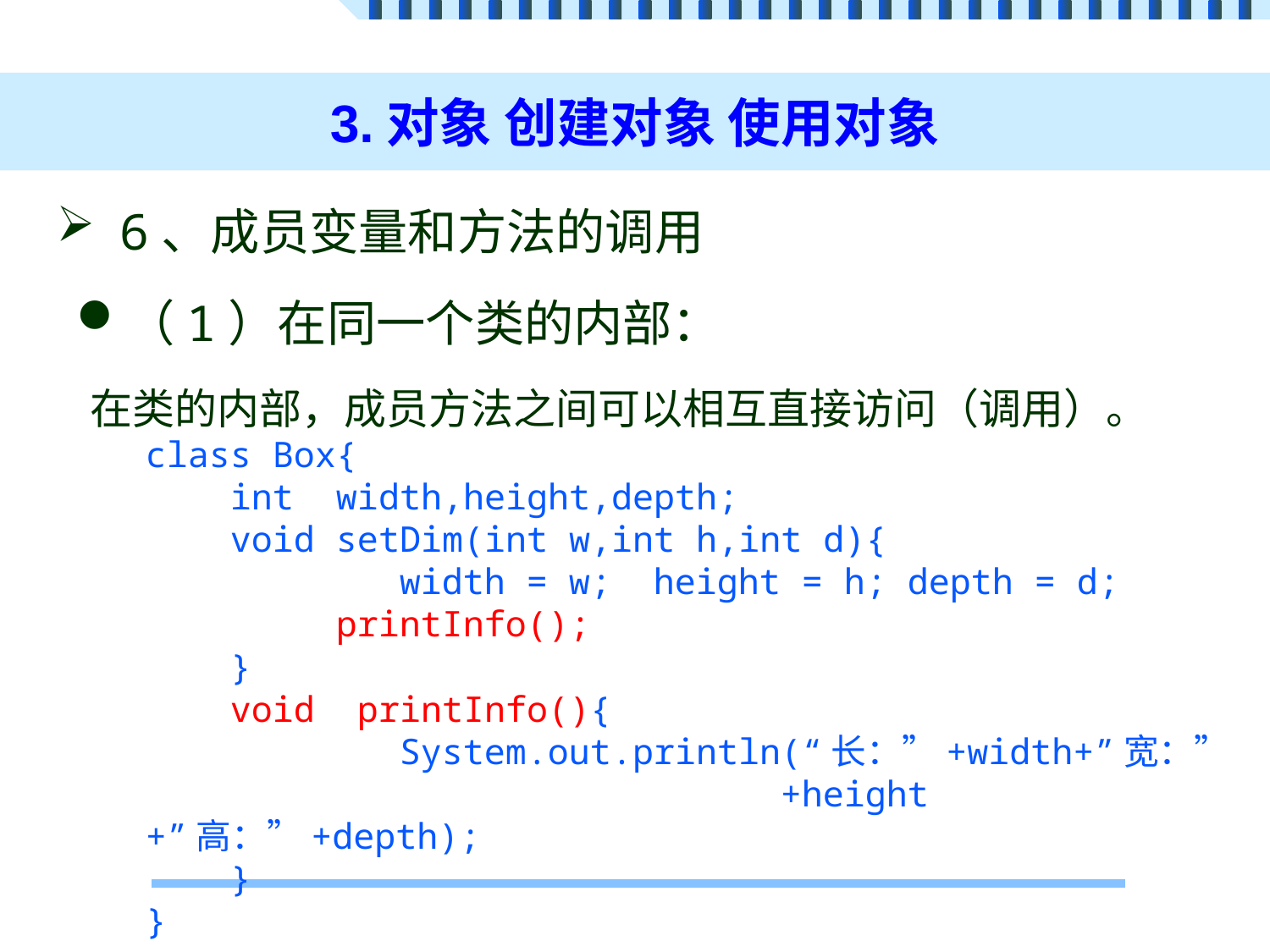

# 3.对象 创建对象 使用对象
6、成员变量和方法的调用
（1）在同一个类的内部：
在类的内部，成员方法之间可以相互直接访问（调用）。
class Box{
    int  width,height,depth;
    void setDim(int w,int h,int d){
        	width = w;	height = h;	depth = d;
         printInfo();
    }
    void  printInfo(){
		System.out.println(“长：”+width+”宽：”
					+height +”高：”+depth);
    }
}